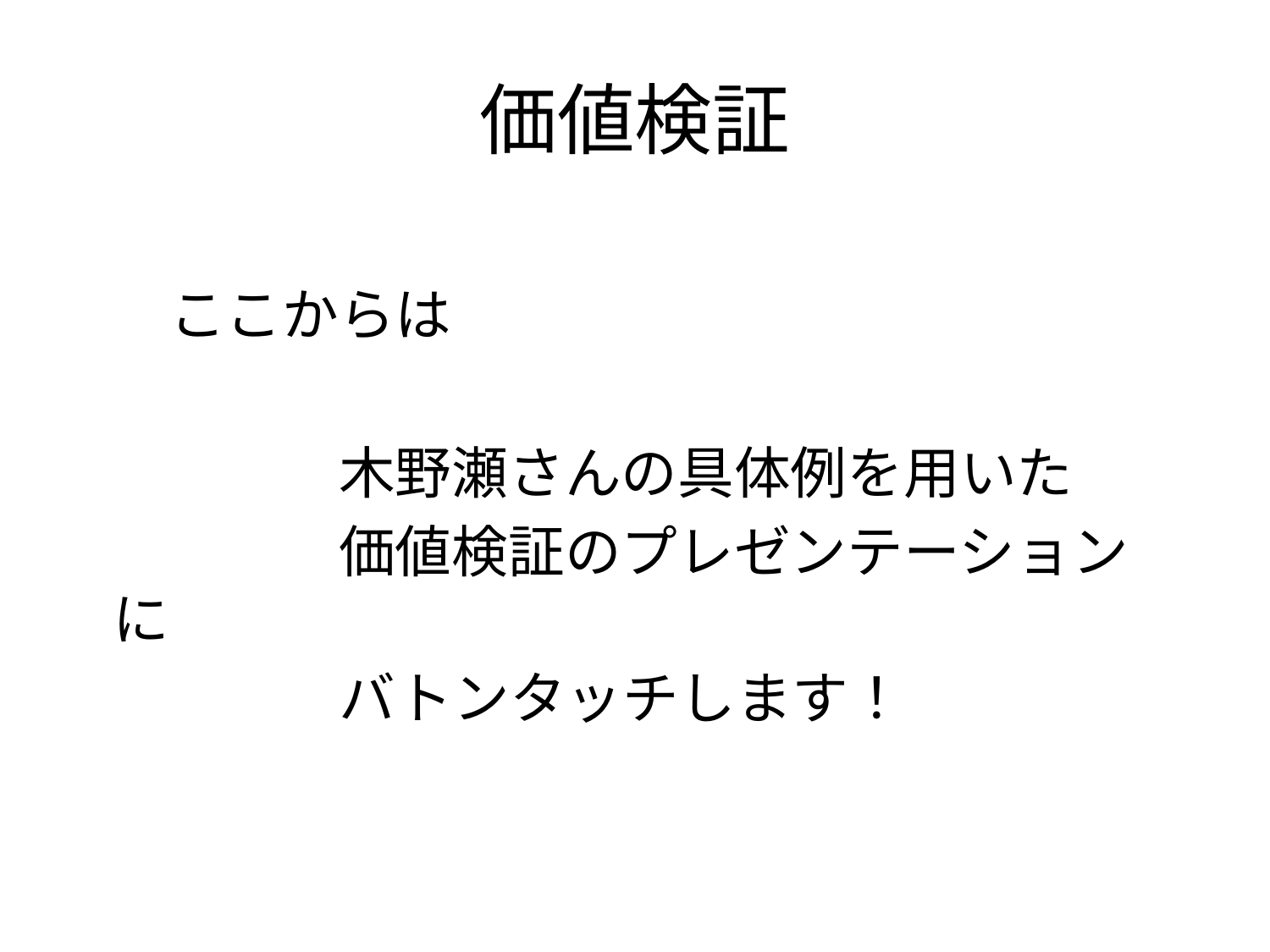

# 価値検証
　ここからは

　　　　木野瀬さんの具体例を用いた
　　　　価値検証のプレゼンテーションに
　　　　バトンタッチします！